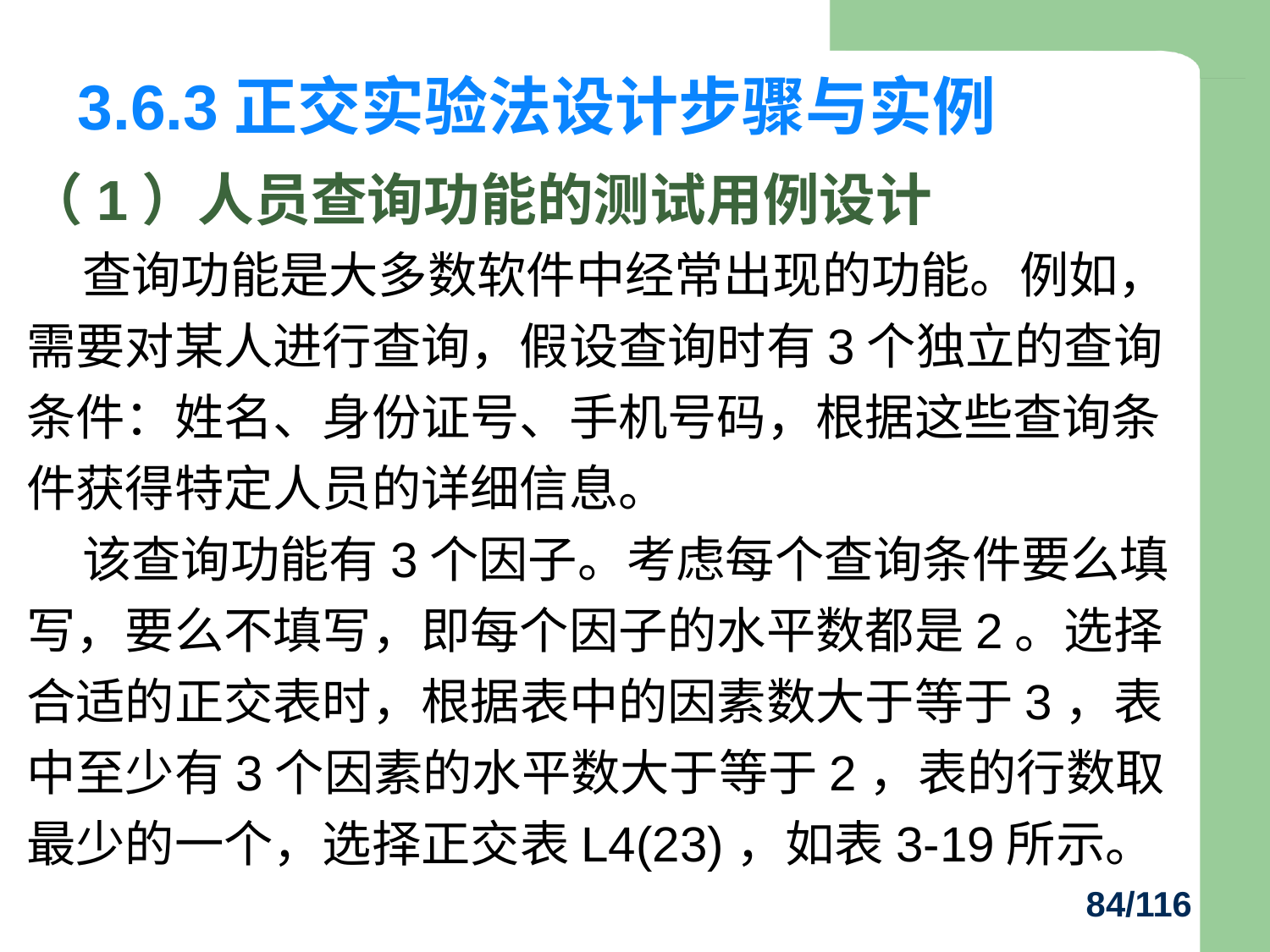

# 3.6.3正交实验法设计步骤与实例
（1）人员查询功能的测试用例设计
    查询功能是大多数软件中经常出现的功能。例如，需要对某人进行查询，假设查询时有3个独立的查询条件：姓名、身份证号、手机号码，根据这些查询条件获得特定人员的详细信息。
    该查询功能有3个因子。考虑每个查询条件要么填写，要么不填写，即每个因子的水平数都是2。选择合适的正交表时，根据表中的因素数大于等于3，表中至少有3个因素的水平数大于等于2，表的行数取最少的一个，选择正交表L4(23)，如表3-19所示。

84/116